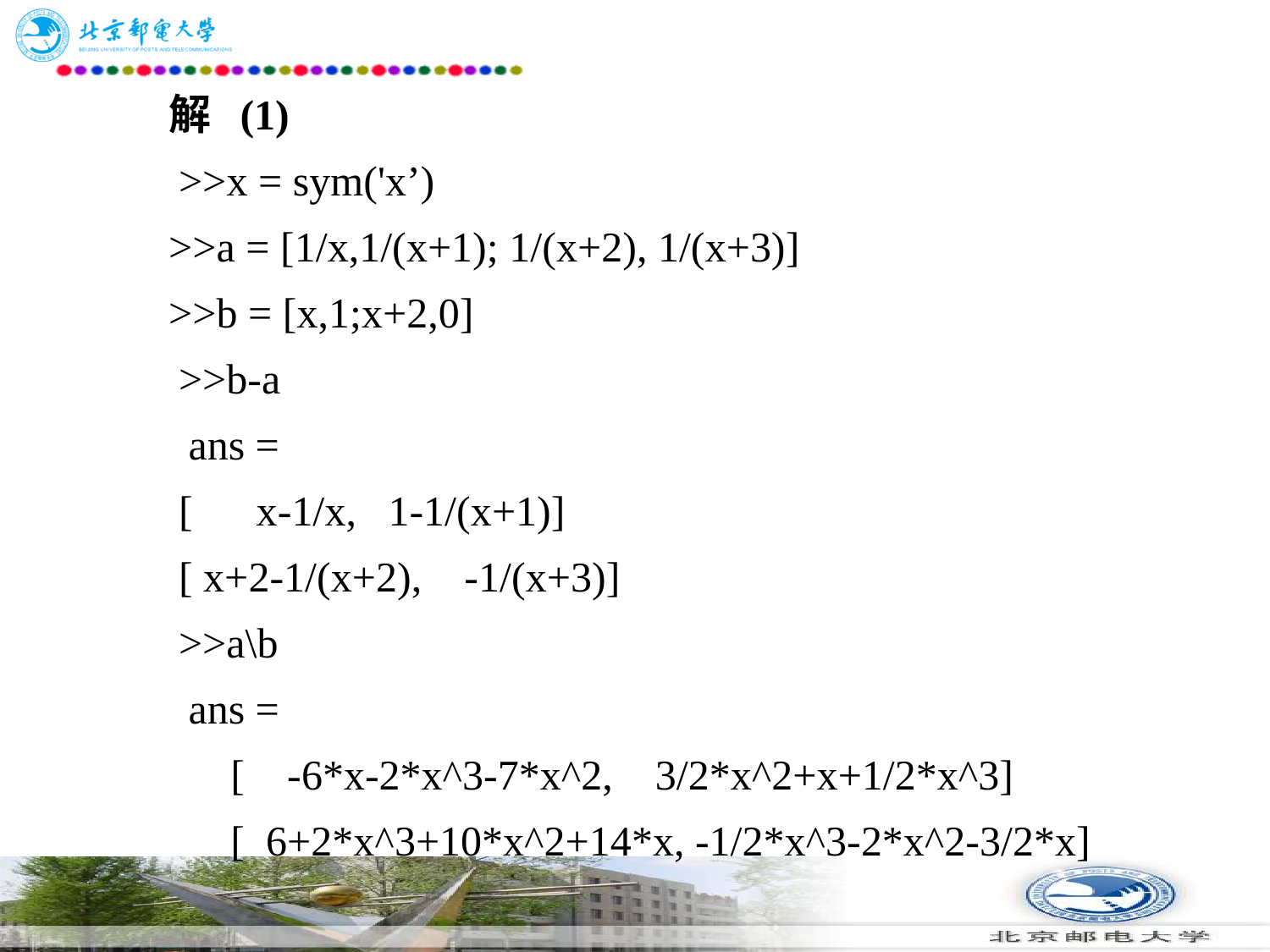

# 解  (1) 　　>>x = sym('x’) >>a = [1/x,1/(x+1); 1/(x+2), 1/(x+3)] >>b = [x,1;x+2,0] 　　>>b-a 　　 ans = 　　[      x-1/x,   1-1/(x+1)] 　　[ x+2-1/(x+2),    -1/(x+3)] 　　>>a\b 　　 ans = 　　	 [    -6*x-2*x^3-7*x^2,    3/2*x^2+x+1/2*x^3] 　　	 [  6+2*x^3+10*x^2+14*x, -1/2*x^3-2*x^2-3/2*x]